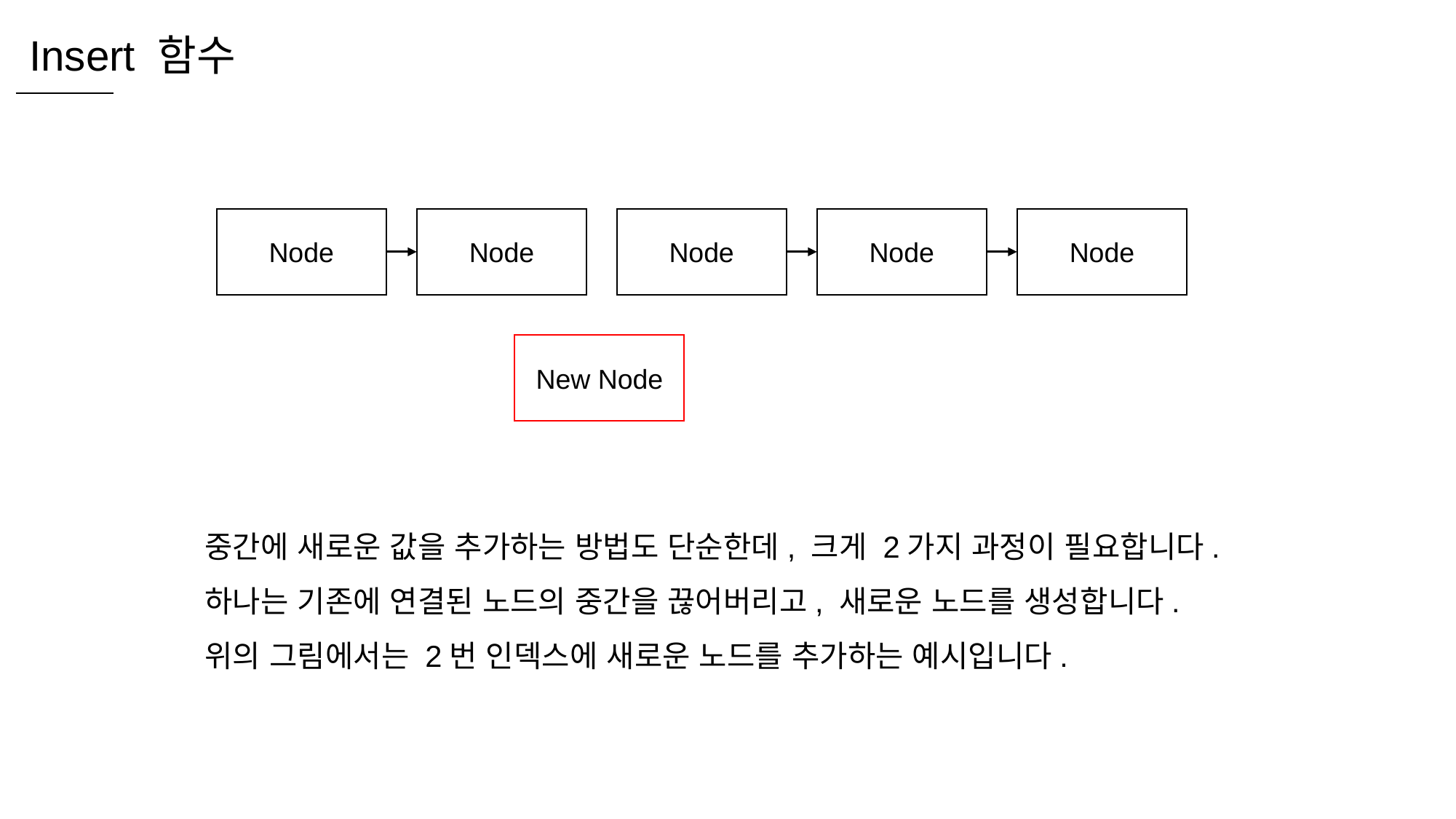

Insert 함수
Node
Node
Node
Node
Node
New Node
중간에 새로운 값을 추가하는 방법도 단순한데, 크게 2가지 과정이 필요합니다.
하나는 기존에 연결된 노드의 중간을 끊어버리고, 새로운 노드를 생성합니다.
위의 그림에서는 2번 인덱스에 새로운 노드를 추가하는 예시입니다.